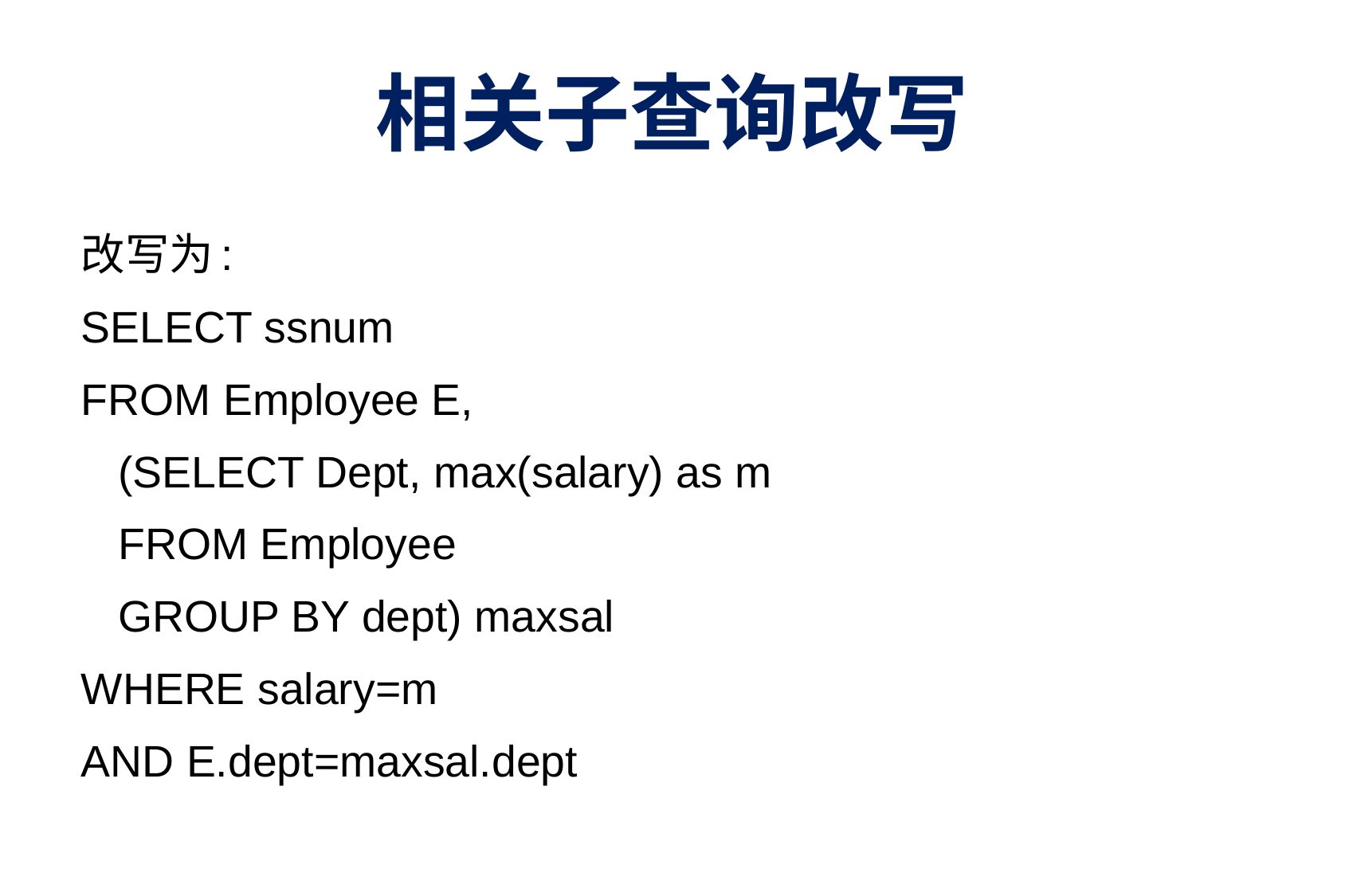

# 相关子查询改写
改写为:
SELECT ssnum
FROM Employee E,
   (SELECT Dept, max(salary) as m
   FROM Employee
   GROUP BY dept) maxsal
WHERE salary=m
AND E.dept=maxsal.dept